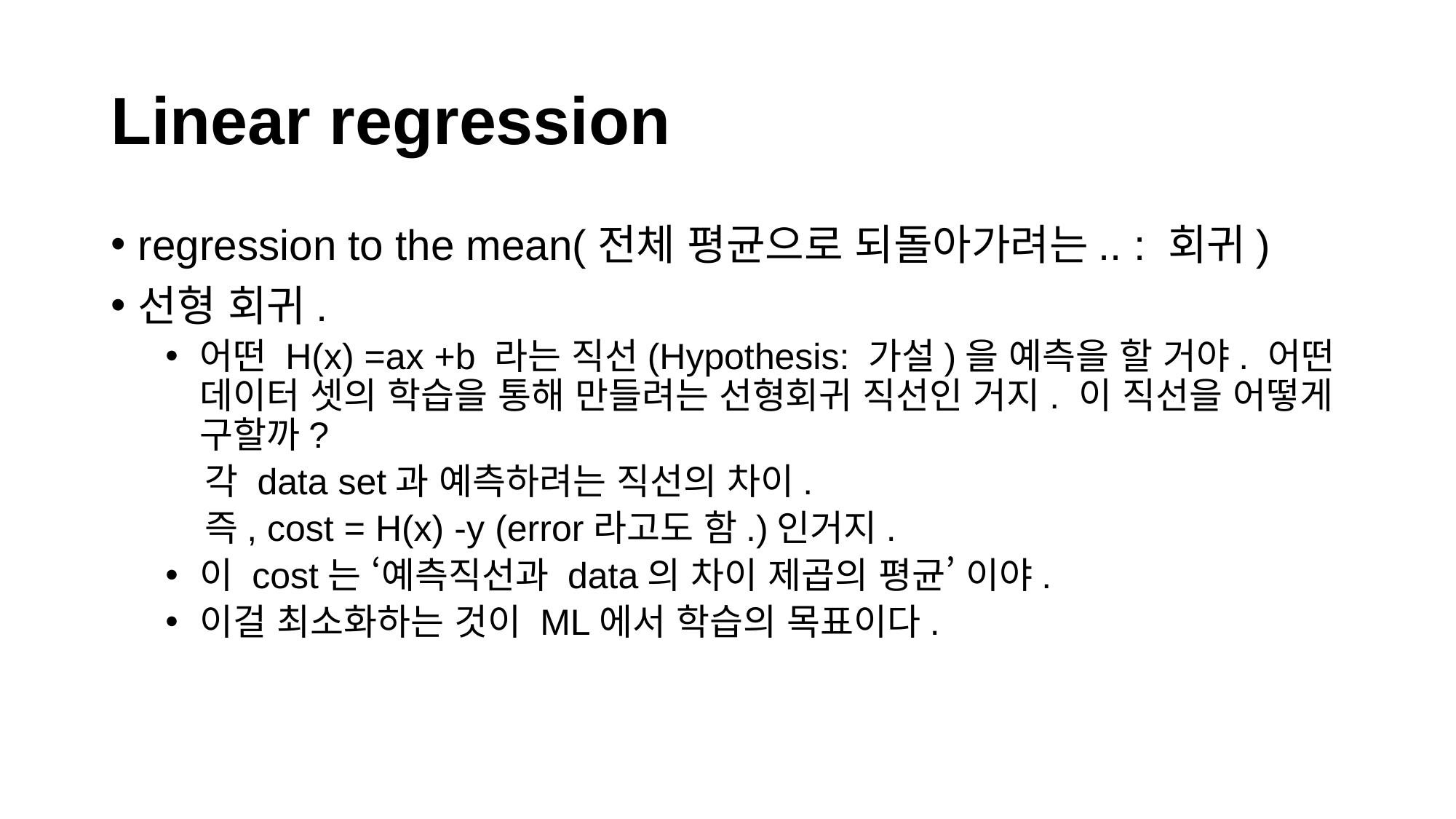

# Linear regression
regression to the mean(전체 평균으로 되돌아가려는.. : 회귀)
선형 회귀.
어떤 H(x) =ax +b 라는 직선(Hypothesis: 가설)을 예측을 할 거야. 어떤 데이터 셋의 학습을 통해 만들려는 선형회귀 직선인 거지. 이 직선을 어떻게 구할까?
   각 data set과 예측하려는 직선의 차이.
   즉, cost = H(x) -y (error라고도 함.)인거지.
이 cost는 ‘예측직선과 data의 차이 제곱의 평균’ 이야.
이걸 최소화하는 것이 ML에서 학습의 목표이다.